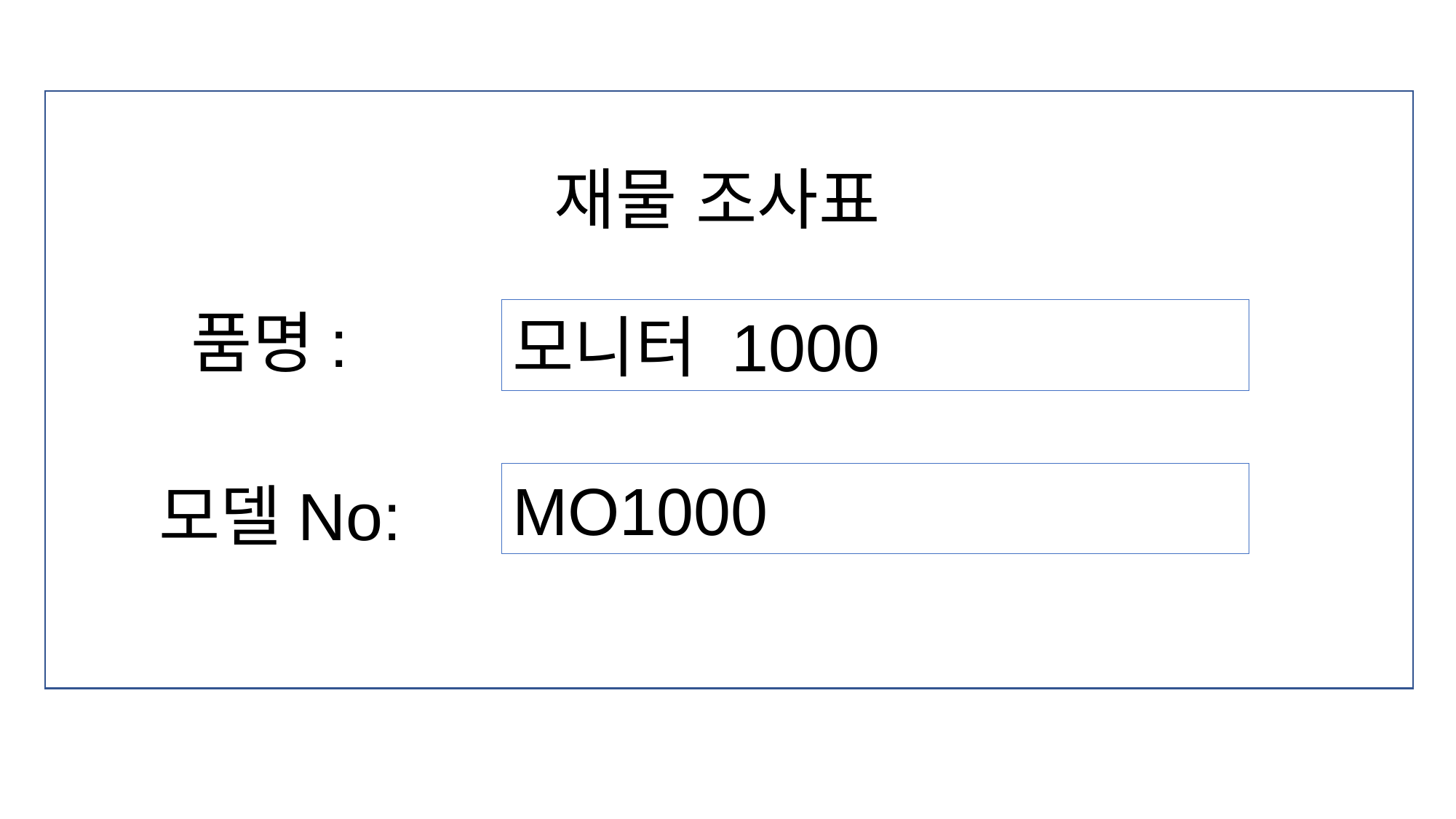

재물 조사표
품명:
모니터 1000
MO1000
모델No: